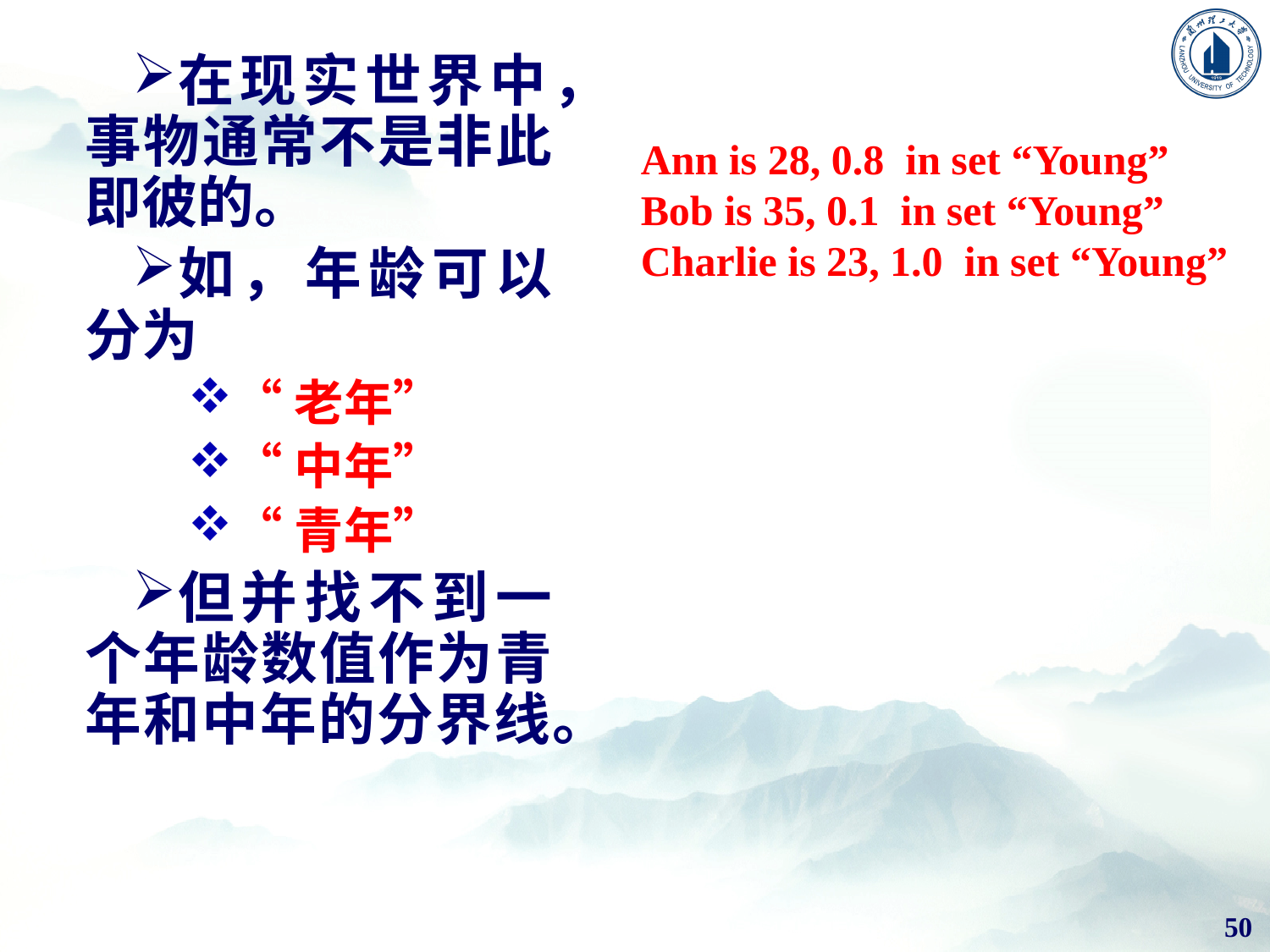

在现实世界中，事物通常不是非此即彼的。
如，年龄可以分为
“老年”
“中年”
“青年”
但并找不到一个年龄数值作为青年和中年的分界线。
Ann is 28, 0.8  in set “Young”
Bob is 35, 0.1  in set “Young”
Charlie is 23, 1.0  in set “Young”
50